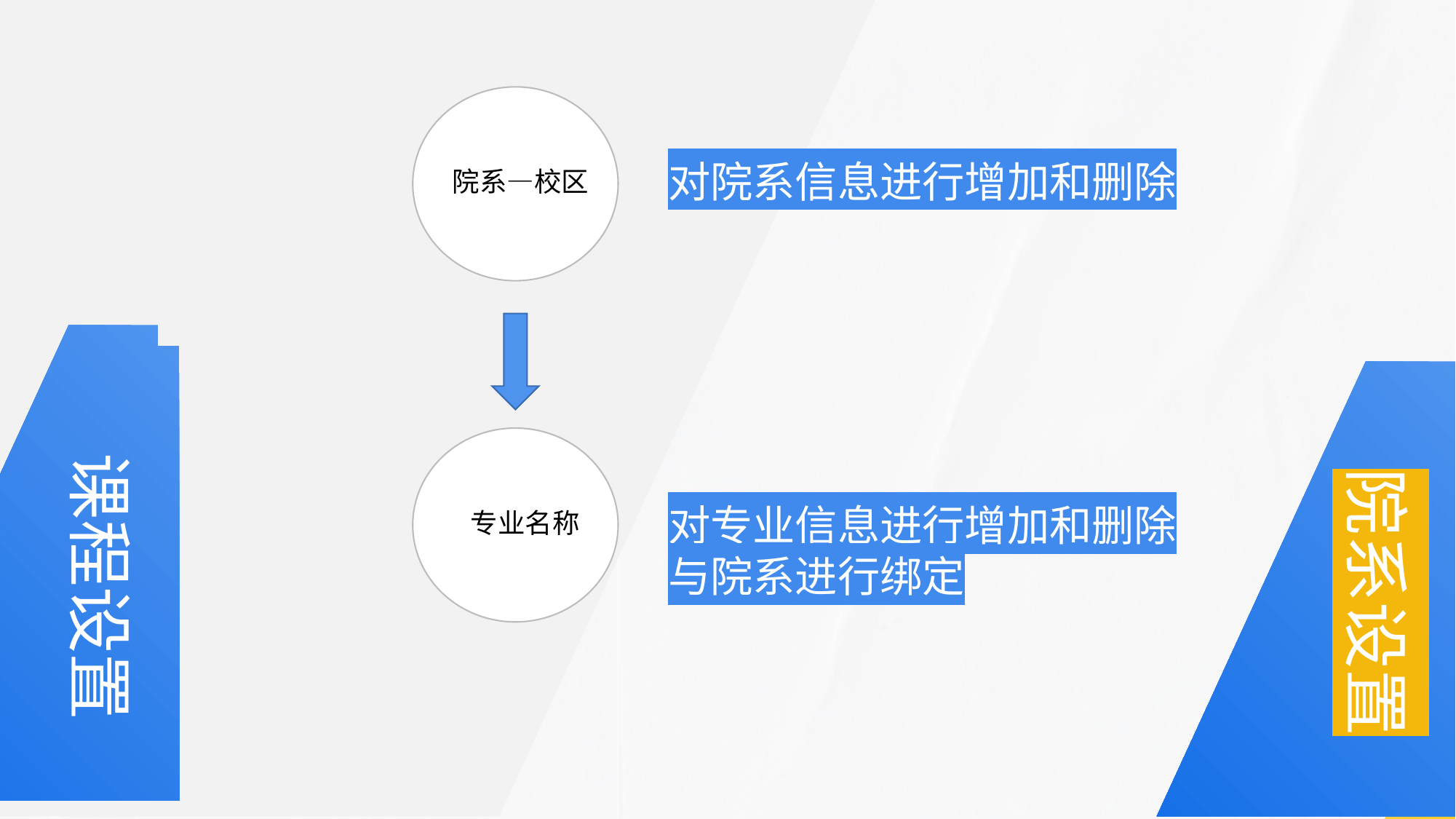

教师设置

课程设置

院系设置

对院系信息进行增加和删除
院系—校区

0

对专业信息进行增加和删除
与院系进行绑定
专业名称